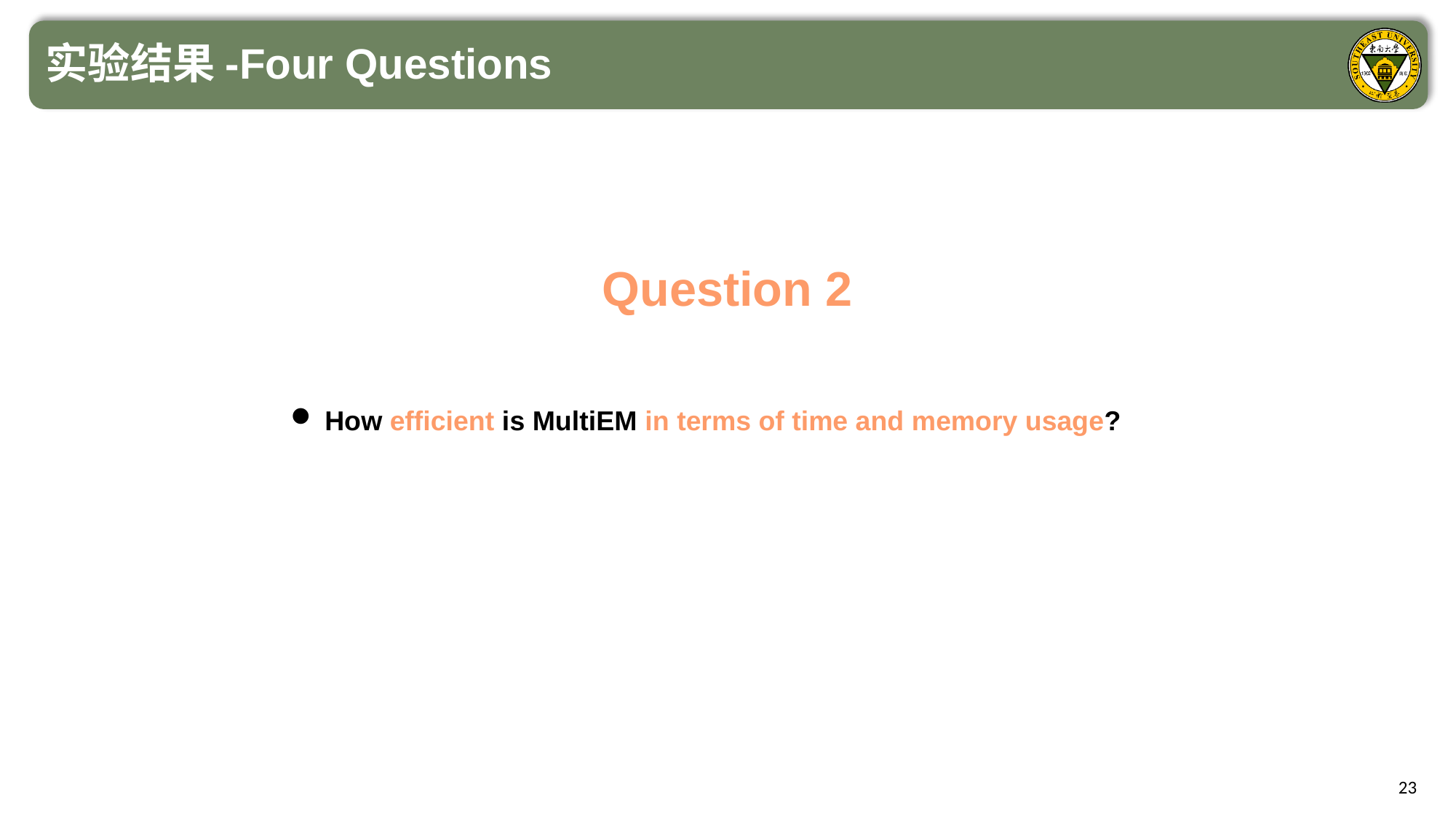

实验结果-Four Questions
Question 2
How efficient is MultiEM in terms of time and memory usage?
23